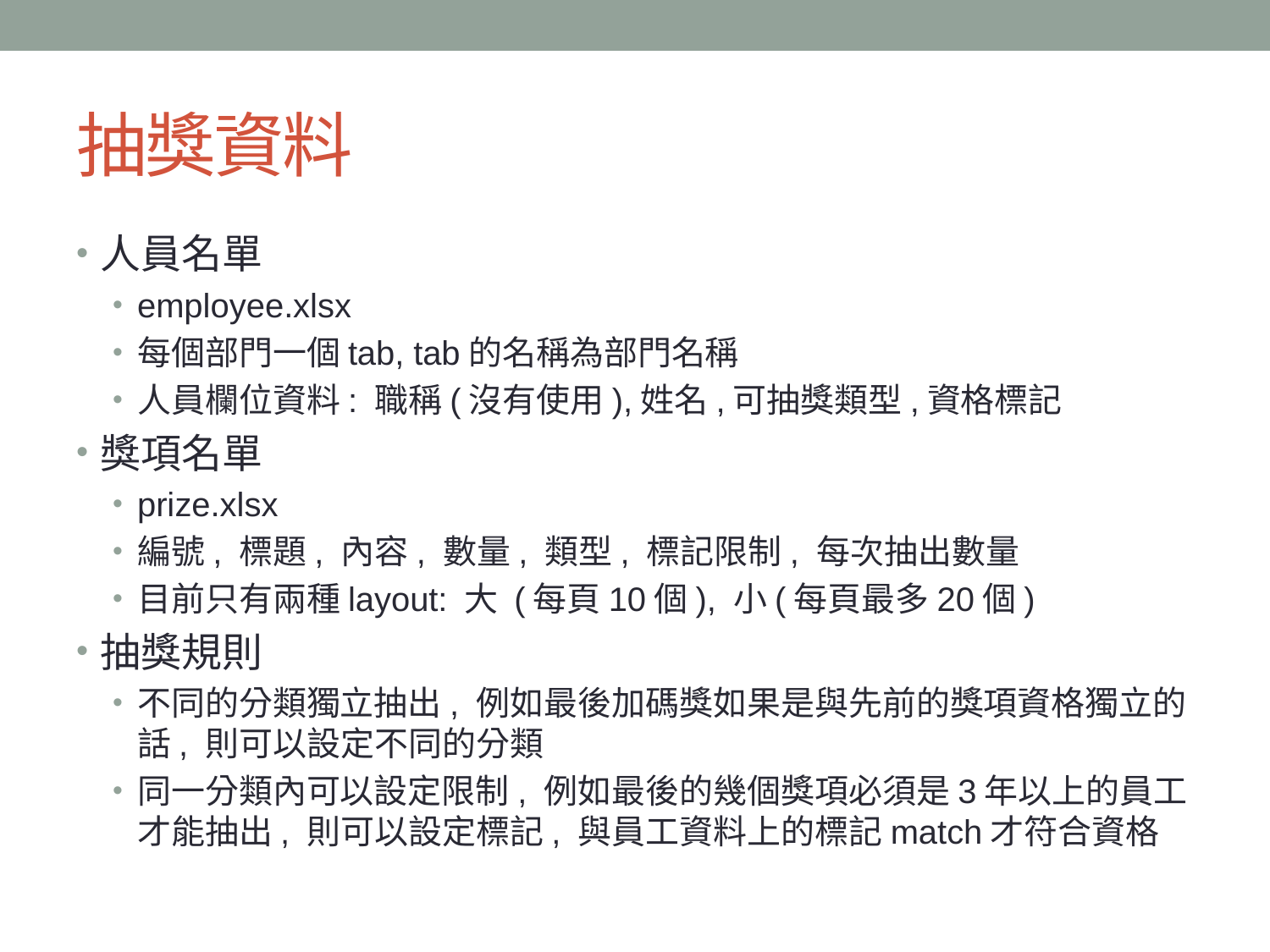

# 抽獎資料
人員名單
employee.xlsx
每個部門一個tab, tab的名稱為部門名稱
人員欄位資料: 職稱(沒有使用),姓名,可抽獎類型,資格標記
獎項名單
prize.xlsx
編號, 標題, 內容, 數量, 類型, 標記限制, 每次抽出數量
目前只有兩種layout: 大 (每頁10個), 小(每頁最多20個)
抽獎規則
不同的分類獨立抽出, 例如最後加碼獎如果是與先前的獎項資格獨立的話, 則可以設定不同的分類
同一分類內可以設定限制, 例如最後的幾個獎項必須是3年以上的員工才能抽出, 則可以設定標記, 與員工資料上的標記match才符合資格